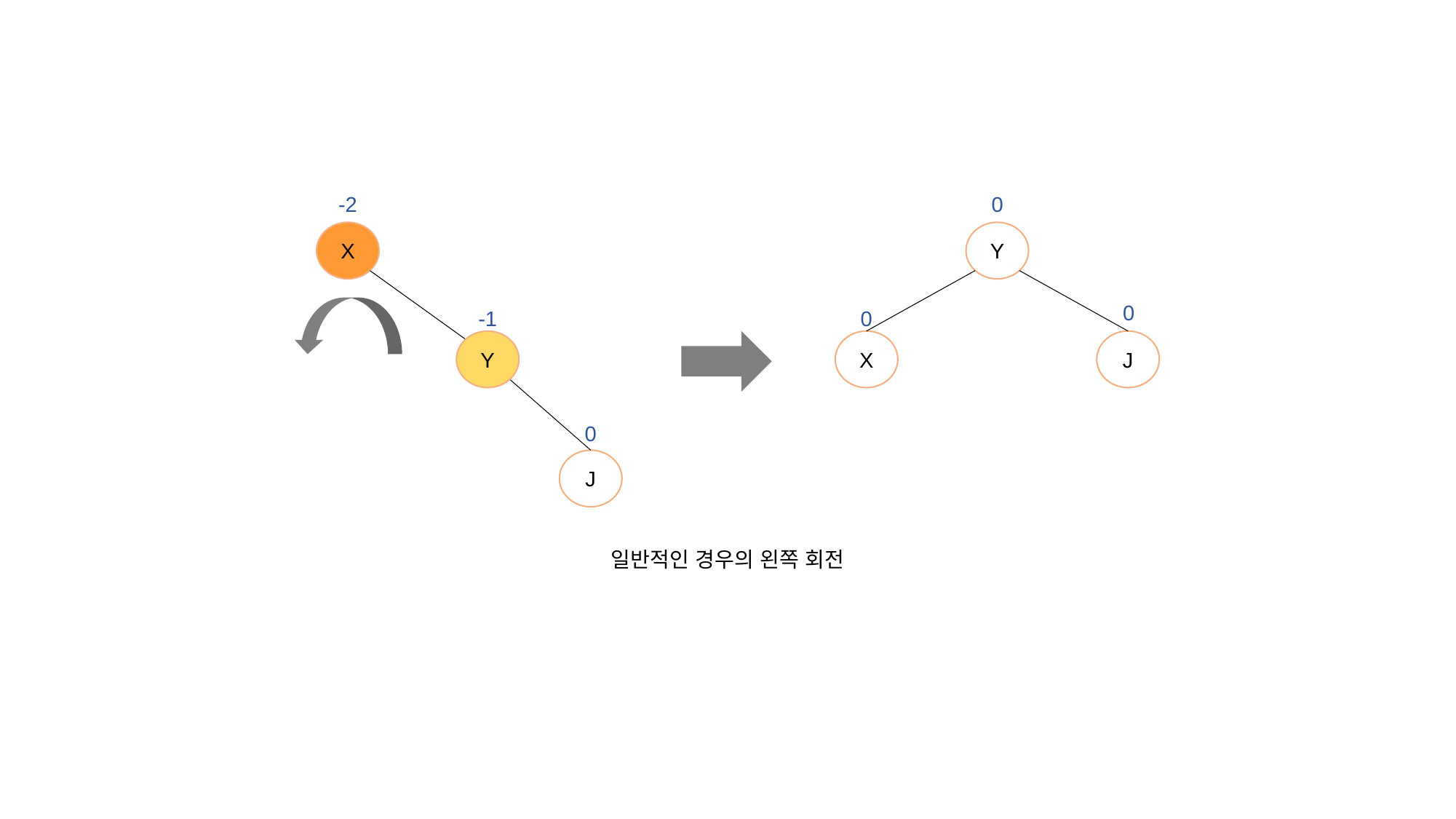

-2
0
X
Y
0

-1
0
Y

X
J
0
J
일반적인 경우의 왼쪽 회전